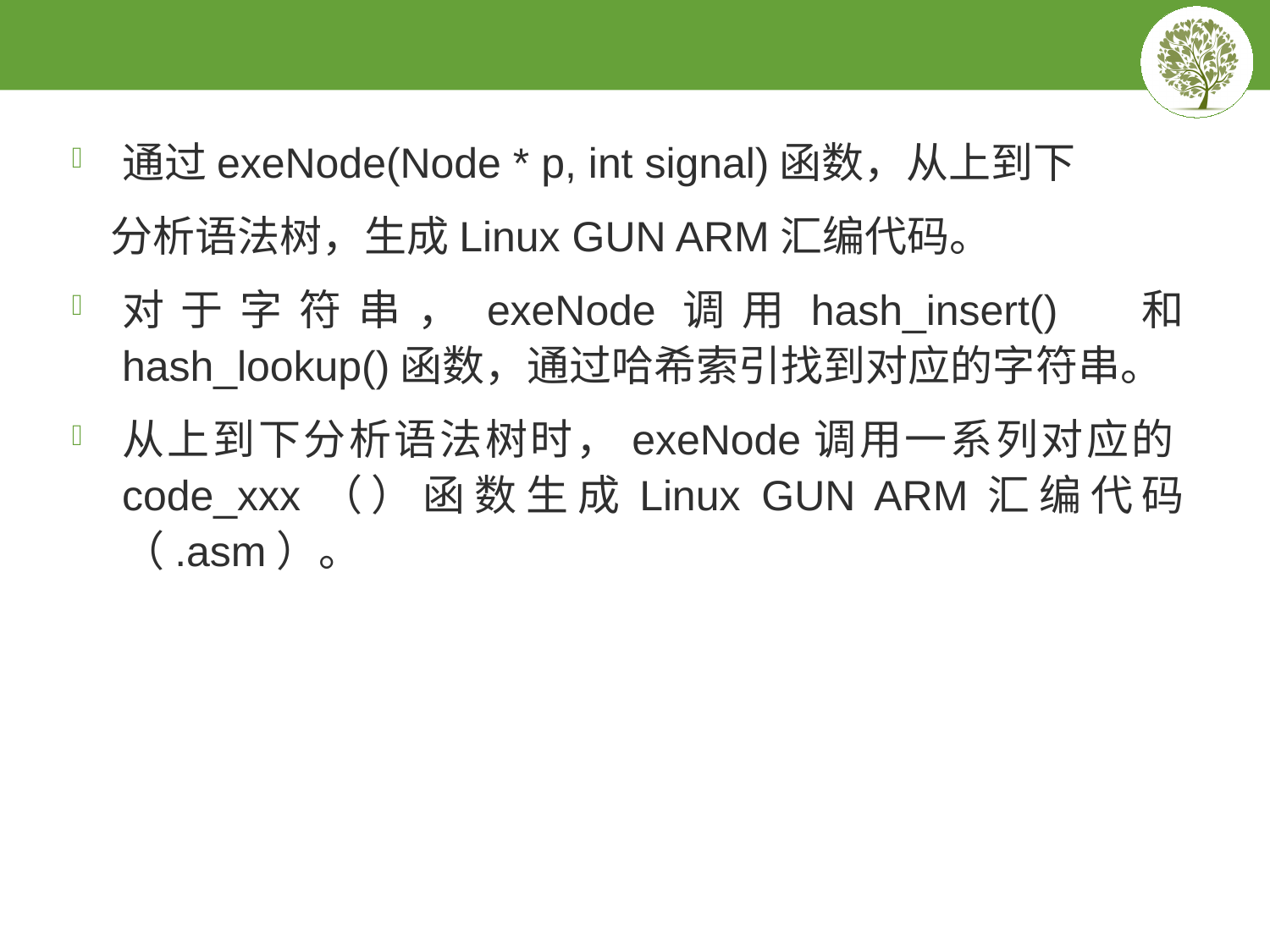

#
通过exeNode(Node * p, int signal)函数，从上到下
   分析语法树，生成Linux GUN ARM汇编代码。
对于字符串，exeNode调用hash_insert()  和 hash_lookup()函数，通过哈希索引找到对应的字符串。
从上到下分析语法树时，exeNode调用一系列对应的code_xxx（）函数生成Linux GUN ARM汇编代码（.asm）。